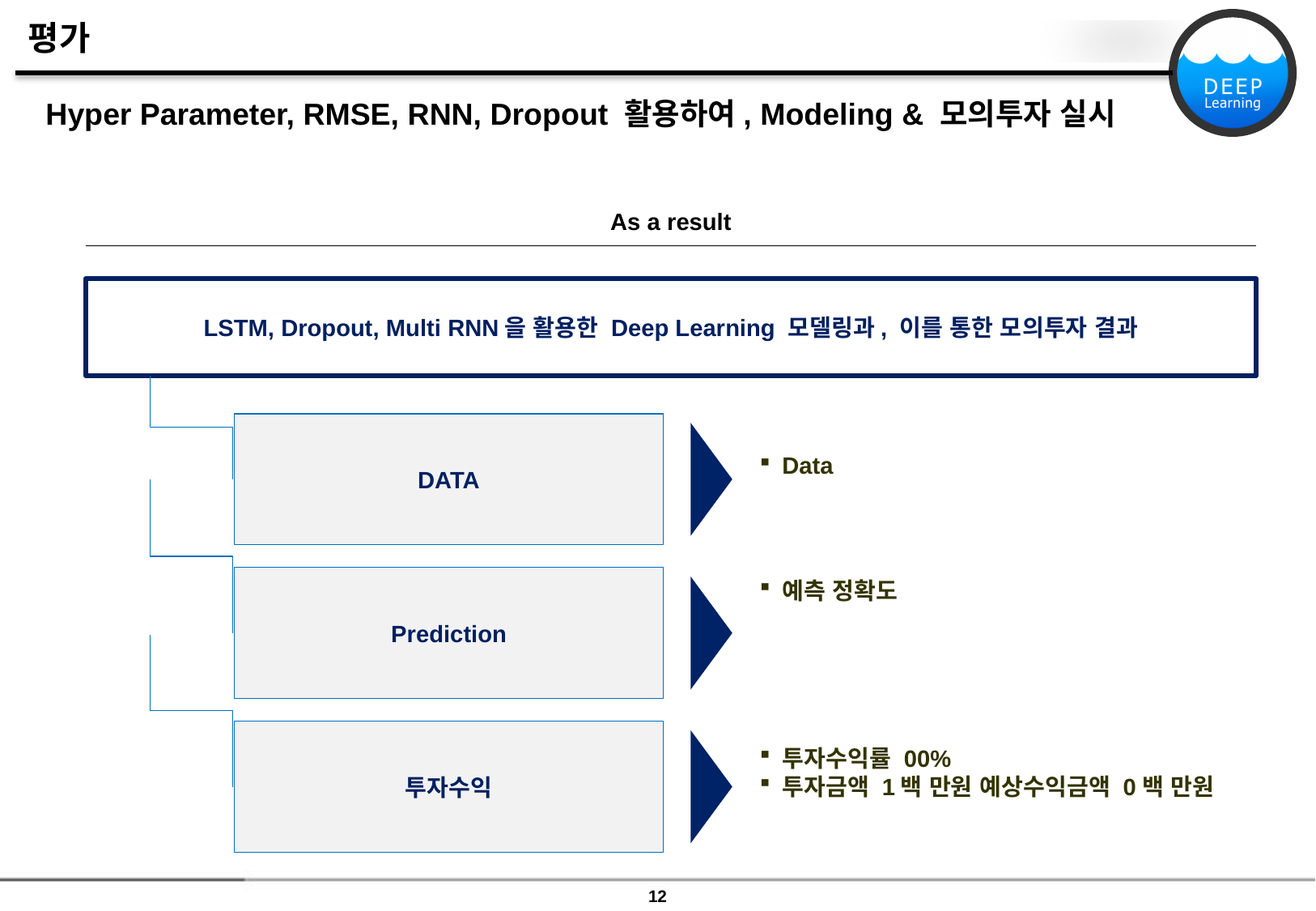

# 평가
Hyper Parameter, RMSE, RNN, Dropout 활용하여, Modeling & 모의투자 실시
As a result
LSTM, Dropout, Multi RNN을 활용한 Deep Learning 모델링과, 이를 통한 모의투자 결과

DATA
Data

Prediction
예측 정확도

투자수익
투자수익률 00%
투자금액 1백 만원 예상수익금액 0백 만원